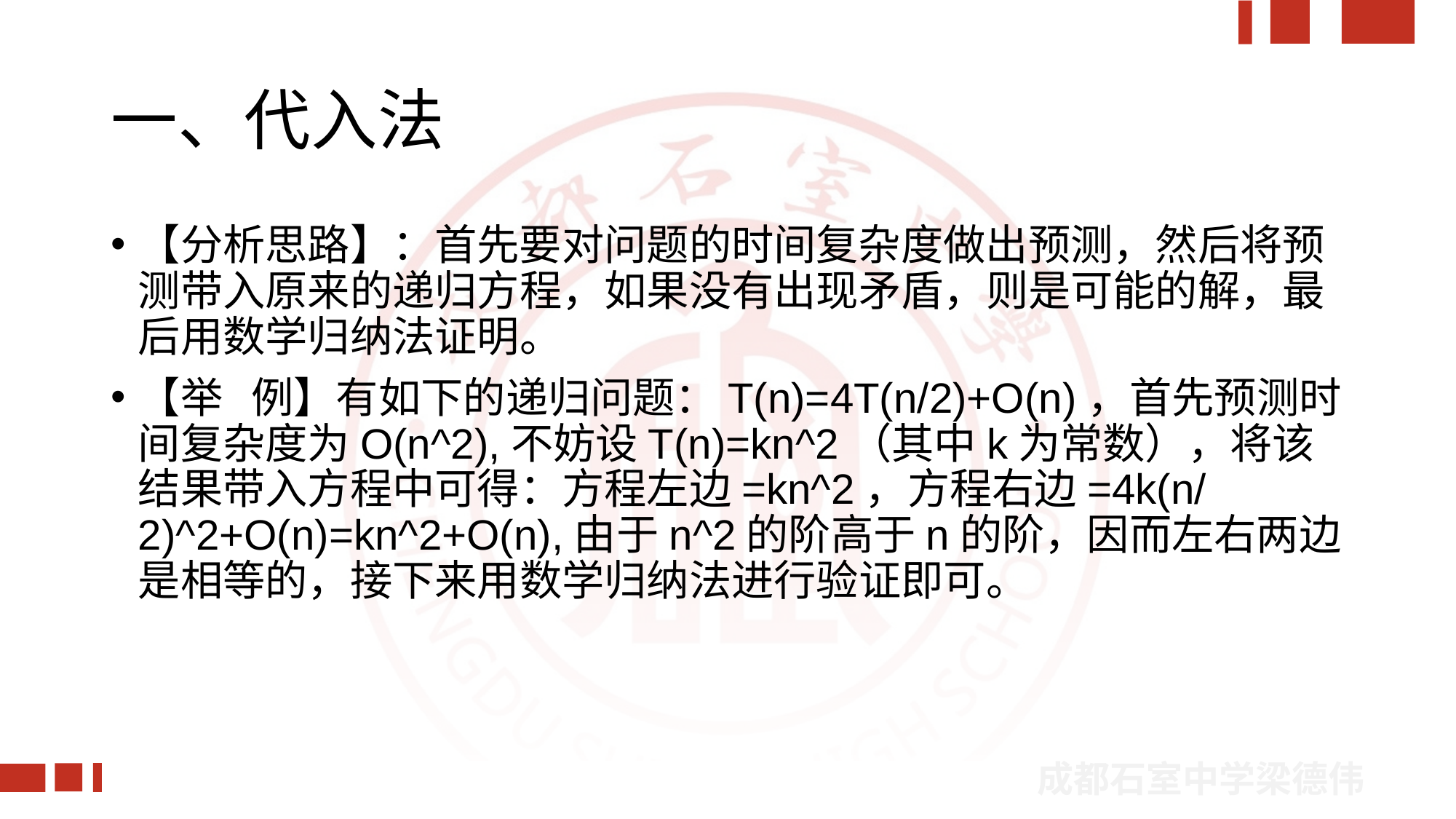

# 一、代入法
【分析思路】：首先要对问题的时间复杂度做出预测，然后将预测带入原来的递归方程，如果没有出现矛盾，则是可能的解，最后用数学归纳法证明。
【举   例】有如下的递归问题：T(n)=4T(n/2)+O(n)，首先预测时间复杂度为O(n^2),不妨设T(n)=kn^2（其中k为常数），将该结果带入方程中可得：方程左边=kn^2，方程右边=4k(n/2)^2+O(n)=kn^2+O(n),由于n^2的阶高于n的阶，因而左右两边是相等的，接下来用数学归纳法进行验证即可。